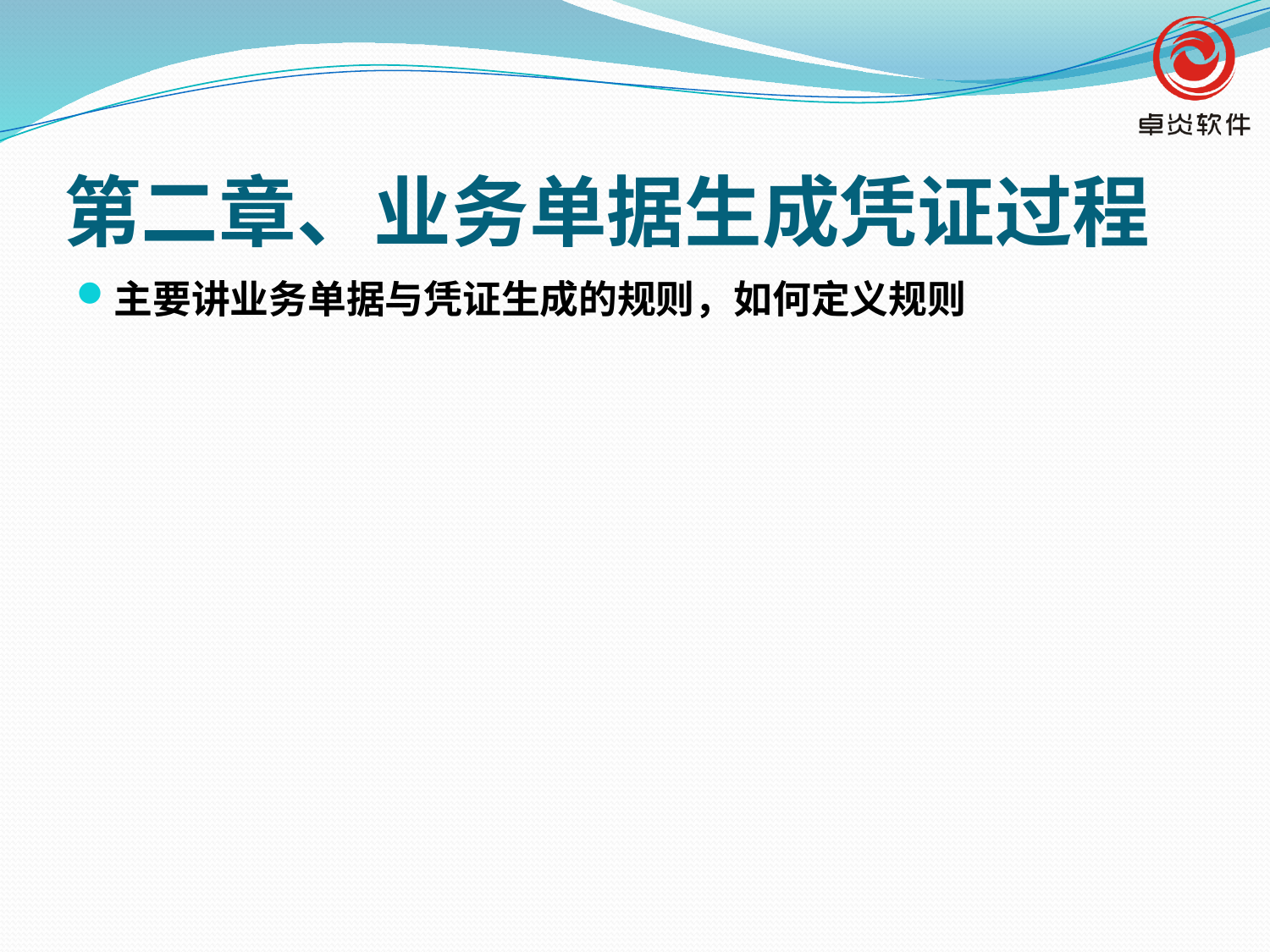

# 第二章、业务单据生成凭证过程
主要讲业务单据与凭证生成的规则，如何定义规则